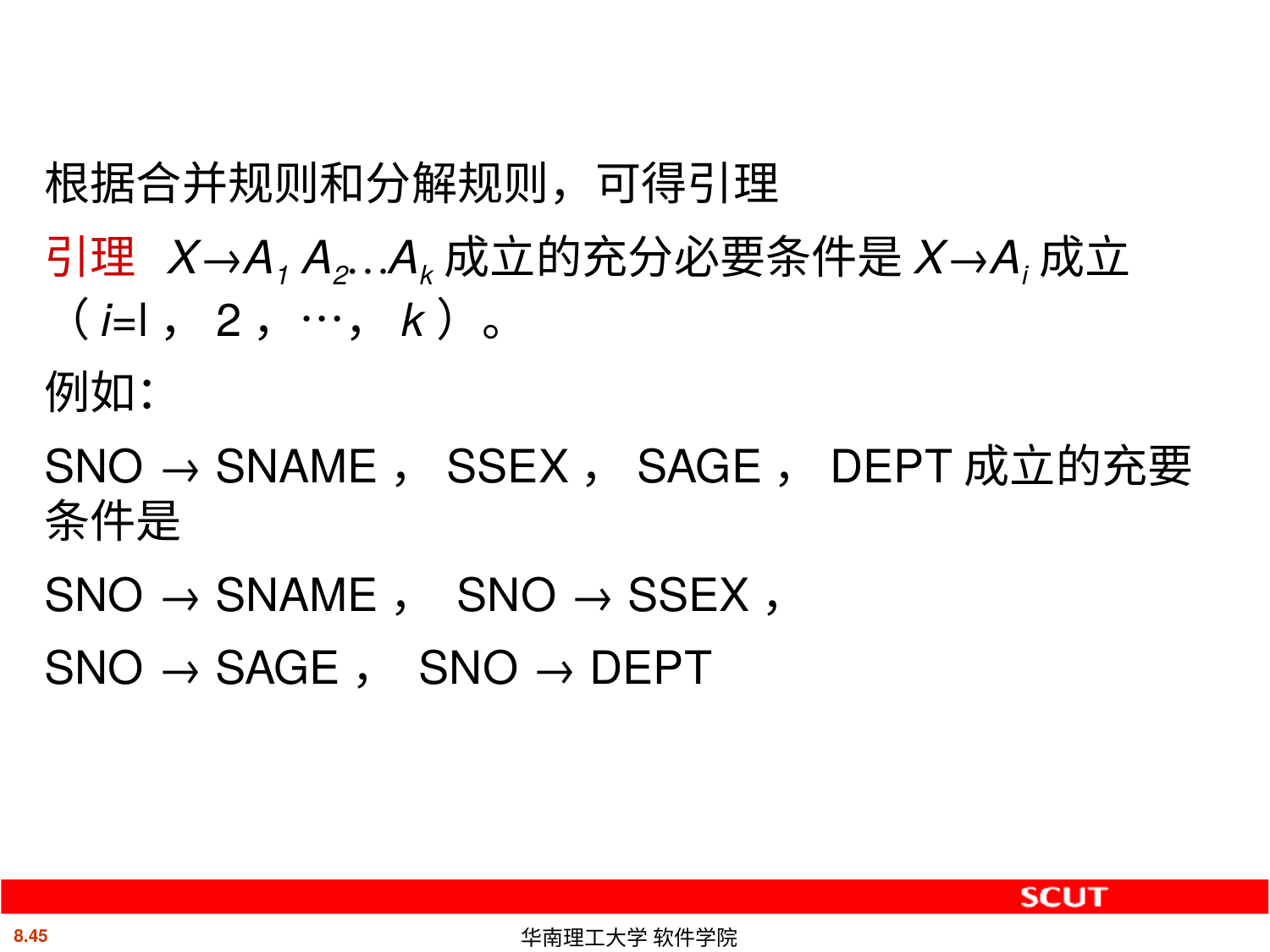

#
根据合并规则和分解规则，可得引理
引理  X→A1 A2…Ak成立的充分必要条件是X→Ai成立（i=l，2，…，k）。
例如：
SNO → SNAME，SSEX，SAGE，DEPT成立的充要条件是
SNO → SNAME， SNO → SSEX，
SNO → SAGE， SNO → DEPT